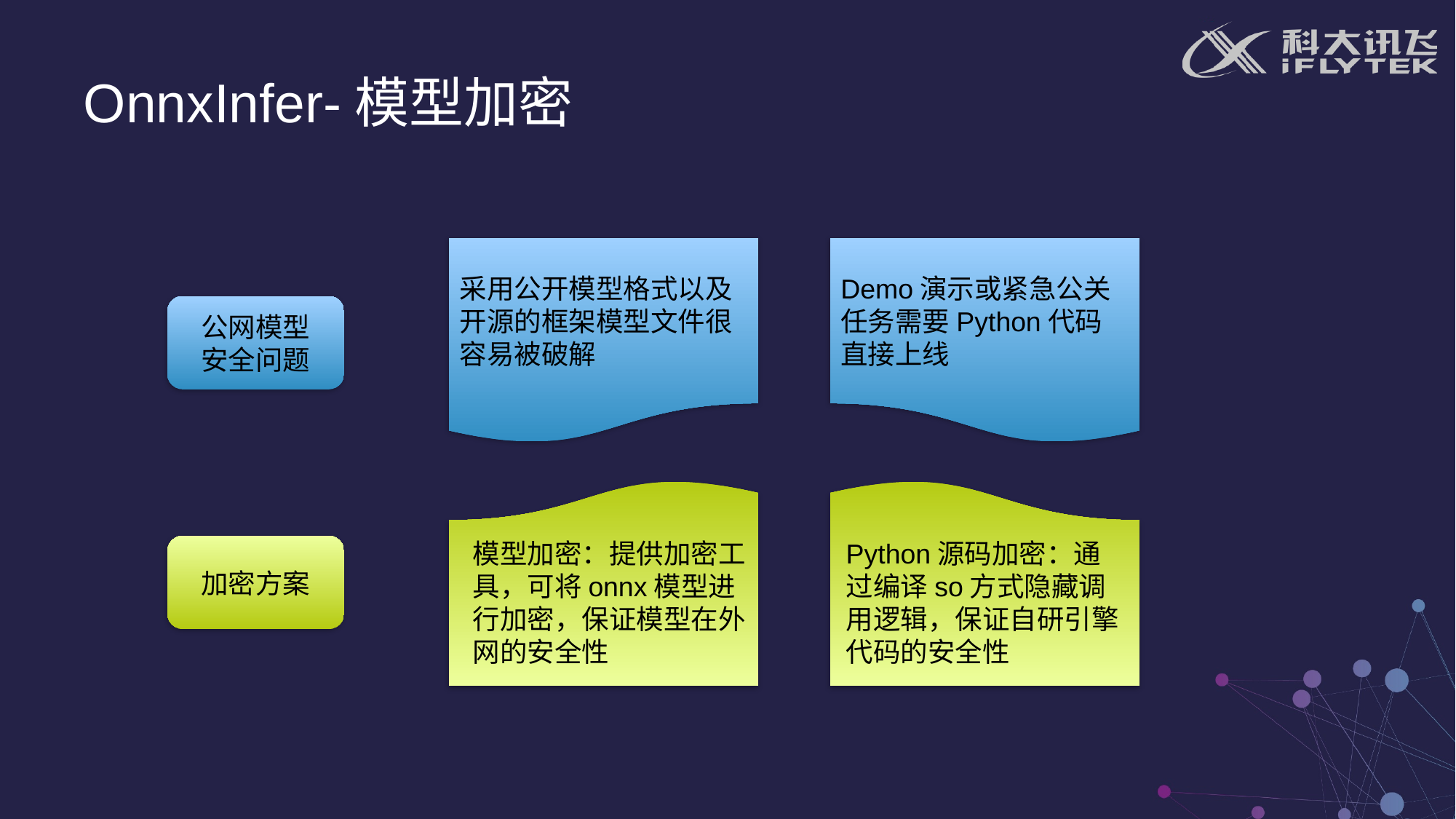

# OnnxInfer-模型加密
采用公开模型格式以及开源的框架模型文件很容易被破解
Demo演示或紧急公关任务需要Python代码直接上线
公网模型
安全问题

模型加密：提供加密工具，可将onnx模型进行加密，保证模型在外网的安全性

Python源码加密：通过编译so方式隐藏调用逻辑，保证自研引擎代码的安全性
加密方案